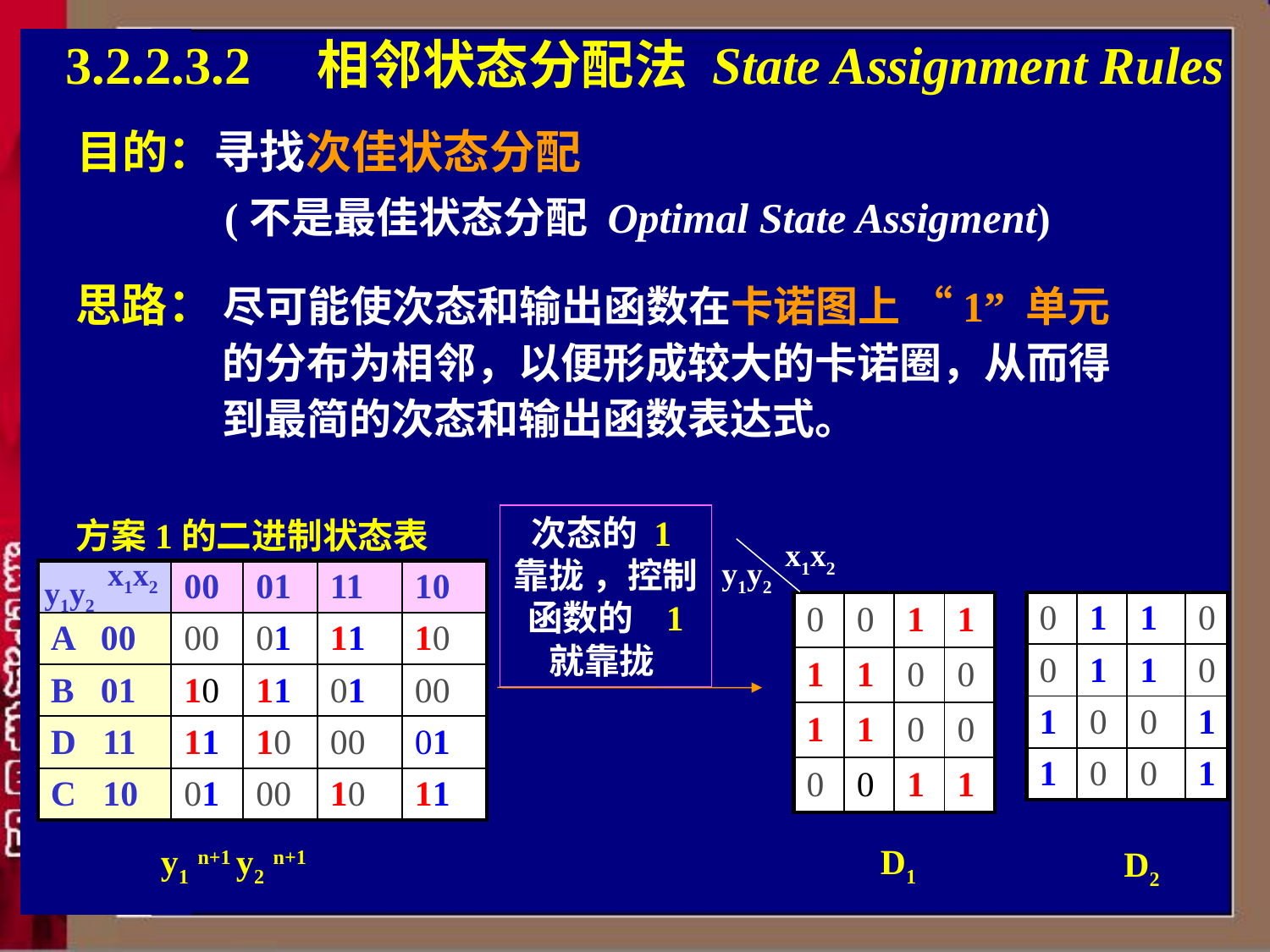

# 3.2.2.3.2    相邻状态分配法 State Assignment Rules
目的：寻找次佳状态分配
             (不是最佳状态分配 Optimal State Assigment)
思路： 尽可能使次态和输出函数在卡诺图上 “1” 单元的分布为相邻，以便形成较大的卡诺圈，从而得到最简的次态和输出函数表达式。
次态的 1  靠拢 ，控制函数的   1 就靠拢
方案1的二进制状态表
x1x2

y1y2
x1x2
y1y2
y1 n+1 y2 n+1
|  | 00 | 01 | 11 | 10 |
| --- | --- | --- | --- | --- |
| A 00 | 00 | 01 | 11 | 10 |
| B 01 | 10 | 11 | 01 | 00 |
| D 11 | 11 | 10 | 00 | 01 |
| C 10 | 01 | 00 | 10 | 11 |
| 0 | 0 | 1 | 1 |
| --- | --- | --- | --- |
| 1 | 1 | 0 | 0 |
| 1 | 1 | 0 | 0 |
| 0 | 0 | 1 | 1 |
| 0 | 1 | 1 | 0 |
| --- | --- | --- | --- |
| 0 | 1 | 1 | 0 |
| 1 | 0 | 0 | 1 |
| 1 | 0 | 0 | 1 |

D1
D2